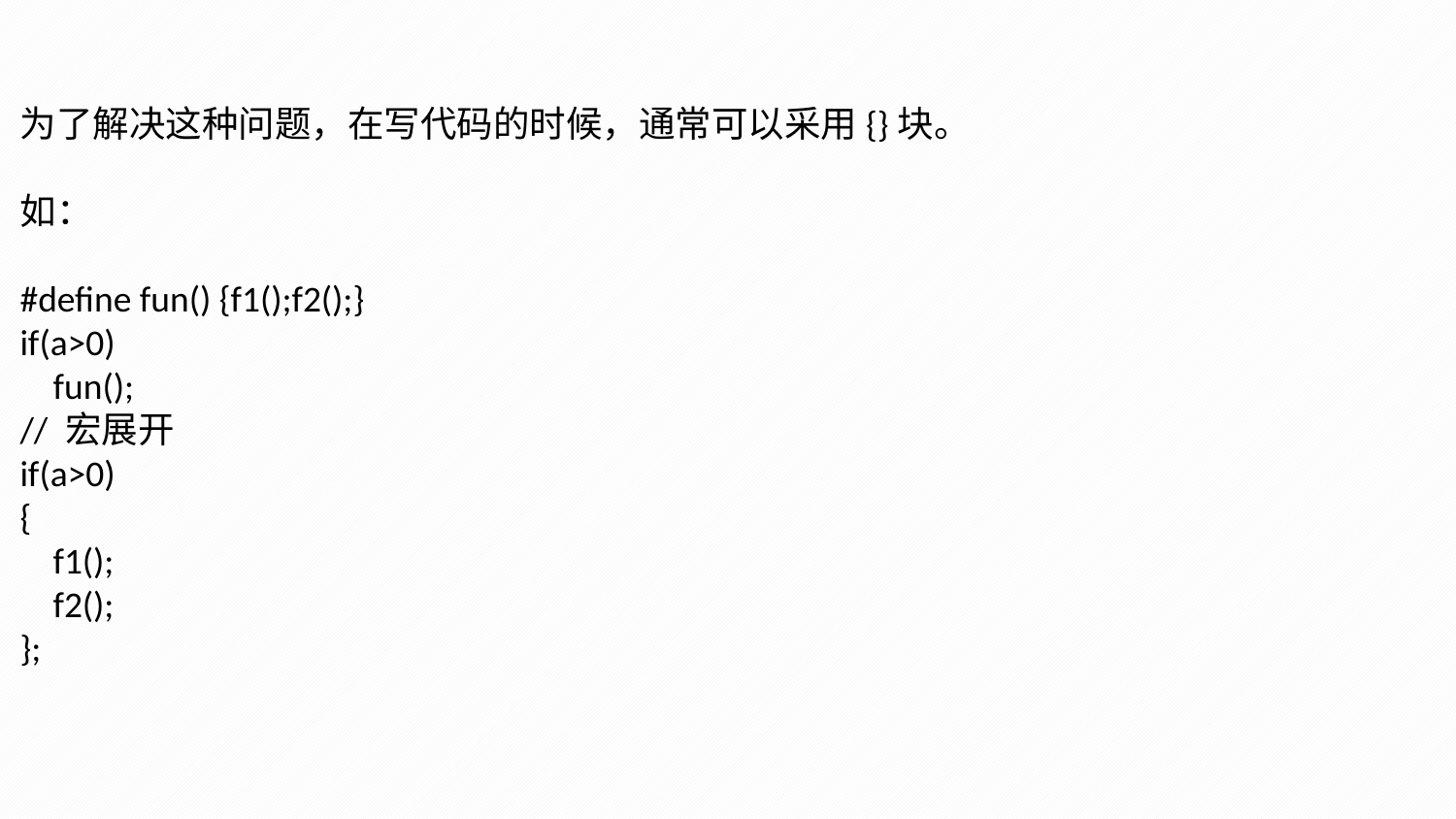

为了解决这种问题，在写代码的时候，通常可以采用{}块。

如：

#define fun() {f1();f2();}
if(a>0)
    fun();
// 宏展开
if(a>0)
{
    f1();
    f2();
};